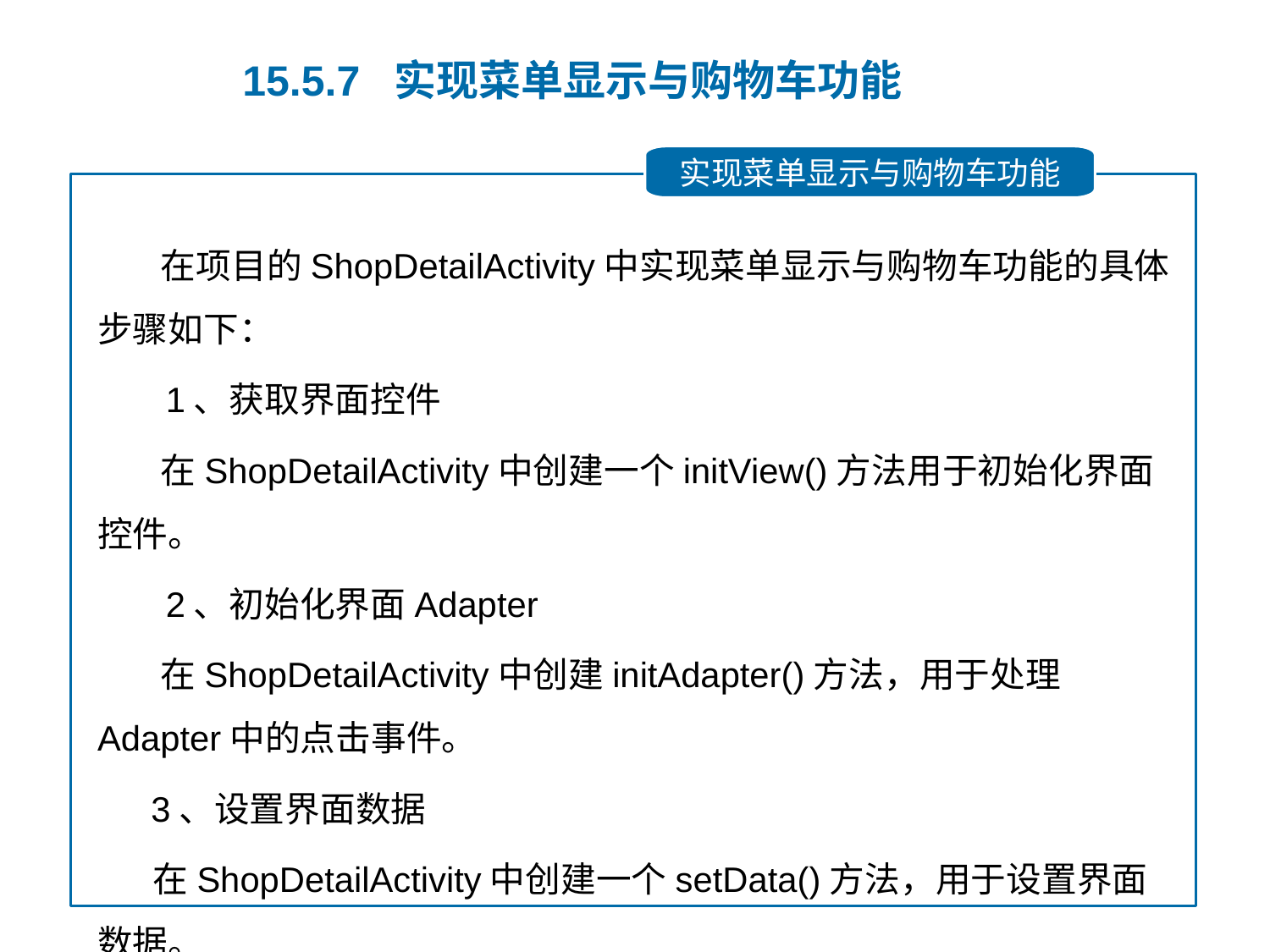

15.5.7  实现菜单显示与购物车功能
实现菜单显示与购物车功能

       在项目的ShopDetailActivity中实现菜单显示与购物车功能的具体步骤如下：
       1、获取界面控件
       在ShopDetailActivity中创建一个initView()方法用于初始化界面控件。
       2、初始化界面Adapter
       在ShopDetailActivity中创建initAdapter()方法，用于处理Adapter中的点击事件。
      3、设置界面数据
      在ShopDetailActivity中创建一个setData()方法，用于设置界面数据。